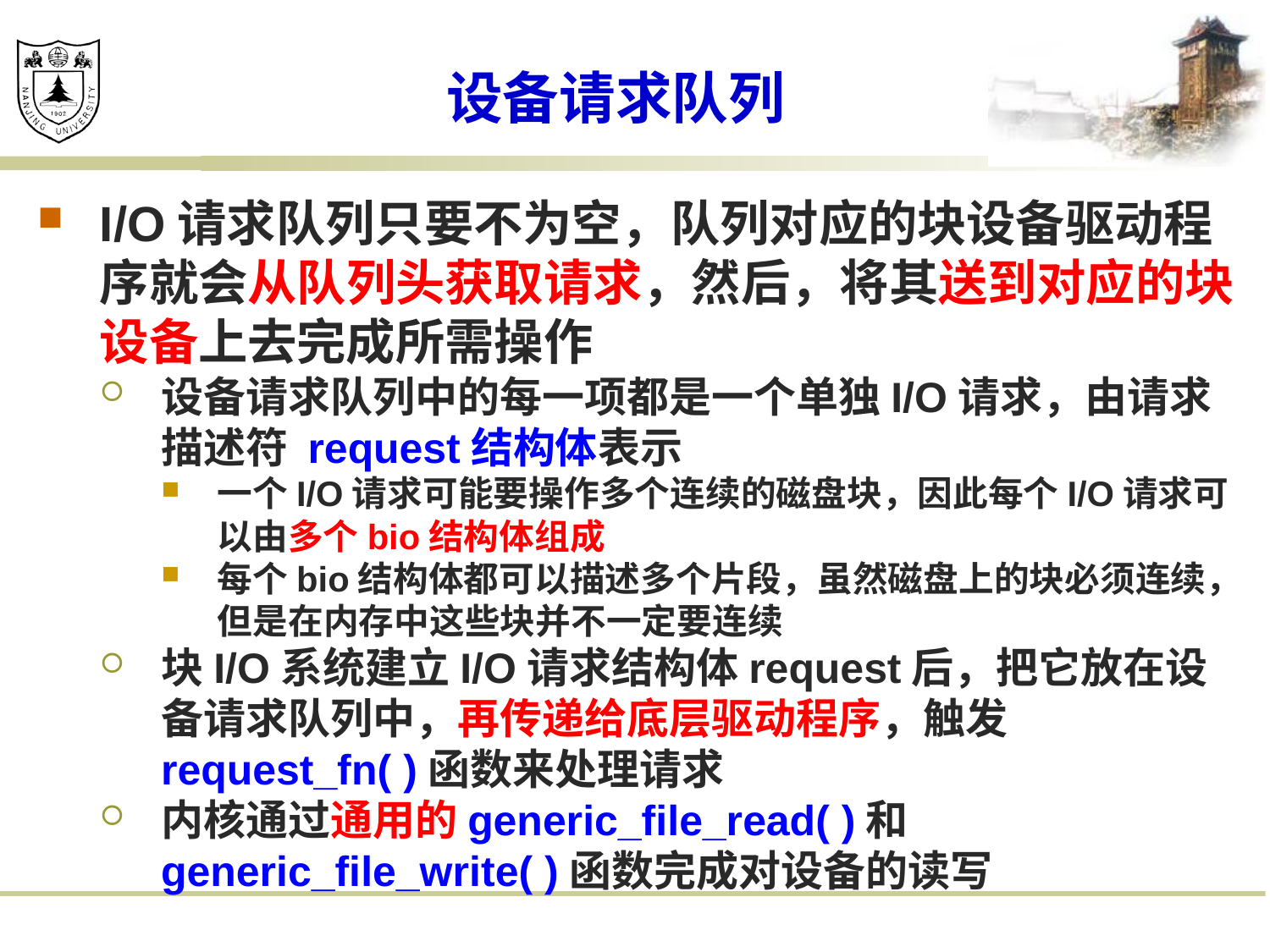

# 设备请求队列
I/O请求队列只要不为空，队列对应的块设备驱动程序就会从队列头获取请求，然后，将其送到对应的块设备上去完成所需操作
设备请求队列中的每一项都是一个单独I/O请求，由请求描述符 request结构体表示
一个I/O请求可能要操作多个连续的磁盘块，因此每个I/O请求可以由多个bio结构体组成
每个bio结构体都可以描述多个片段，虽然磁盘上的块必须连续，但是在内存中这些块并不一定要连续
块I/O系统建立I/O请求结构体request后，把它放在设备请求队列中，再传递给底层驱动程序，触发request_fn( )函数来处理请求
内核通过通用的generic_file_read( )和generic_file_write( )函数完成对设备的读写

114